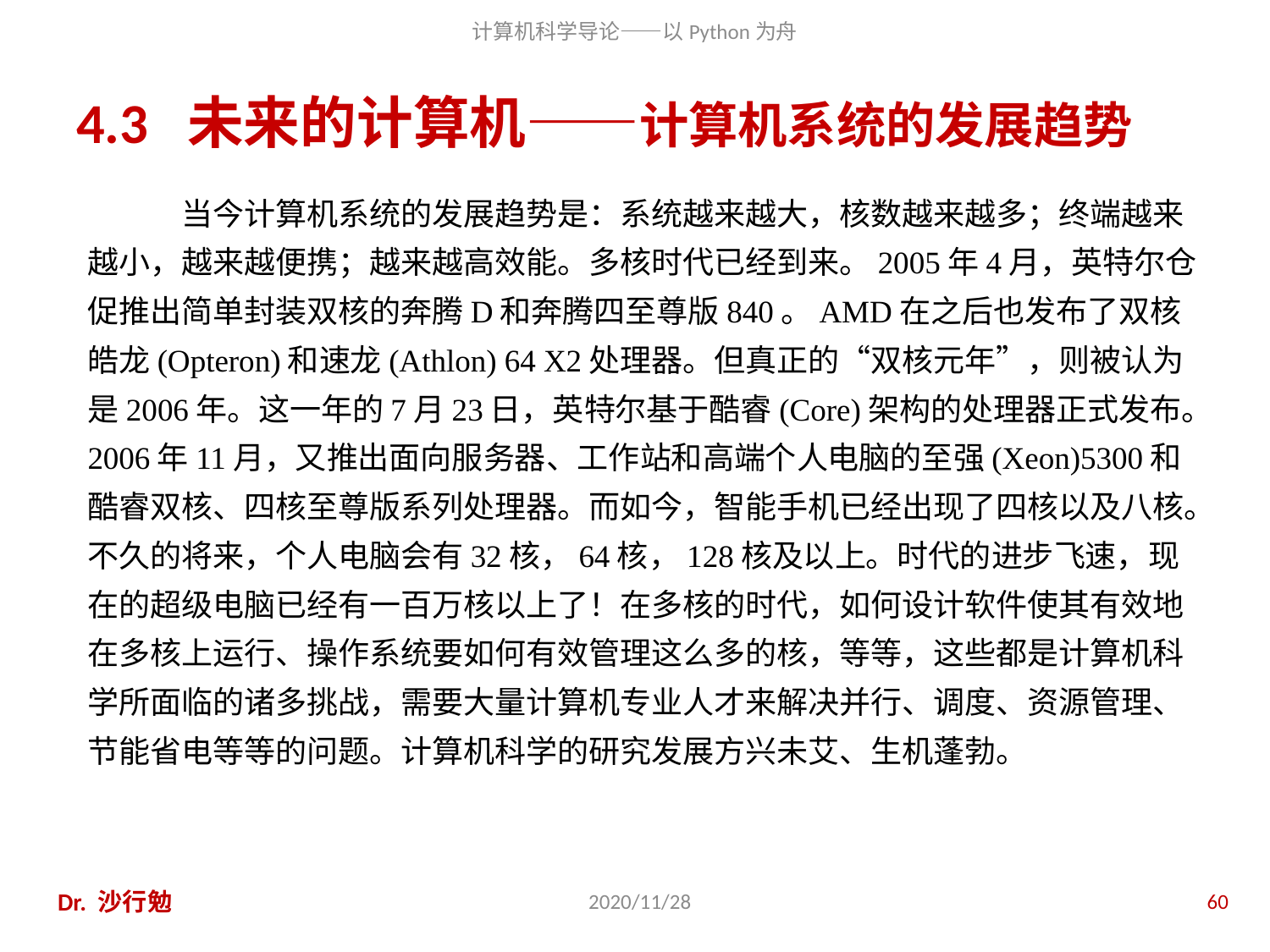

# 4.3  未来的计算机——计算机系统的发展趋势
当今计算机系统的发展趋势是：系统越来越大，核数越来越多；终端越来越小，越来越便携；越来越高效能。多核时代已经到来。2005年4月，英特尔仓促推出简单封装双核的奔腾D和奔腾四至尊版840。AMD在之后也发布了双核皓龙(Opteron)和速龙(Athlon) 64 X2处理器。但真正的“双核元年”，则被认为是2006年。这一年的7月23日，英特尔基于酷睿(Core)架构的处理器正式发布。2006年11月，又推出面向服务器、工作站和高端个人电脑的至强(Xeon)5300和酷睿双核、四核至尊版系列处理器。而如今，智能手机已经出现了四核以及八核。不久的将来，个人电脑会有32核，64核，128核及以上。时代的进步飞速，现在的超级电脑已经有一百万核以上了！在多核的时代，如何设计软件使其有效地在多核上运行、操作系统要如何有效管理这么多的核，等等，这些都是计算机科学所面临的诸多挑战，需要大量计算机专业人才来解决并行、调度、资源管理、节能省电等等的问题。计算机科学的研究发展方兴未艾、生机蓬勃。
Dr. 沙行勉
2020/11/28
60